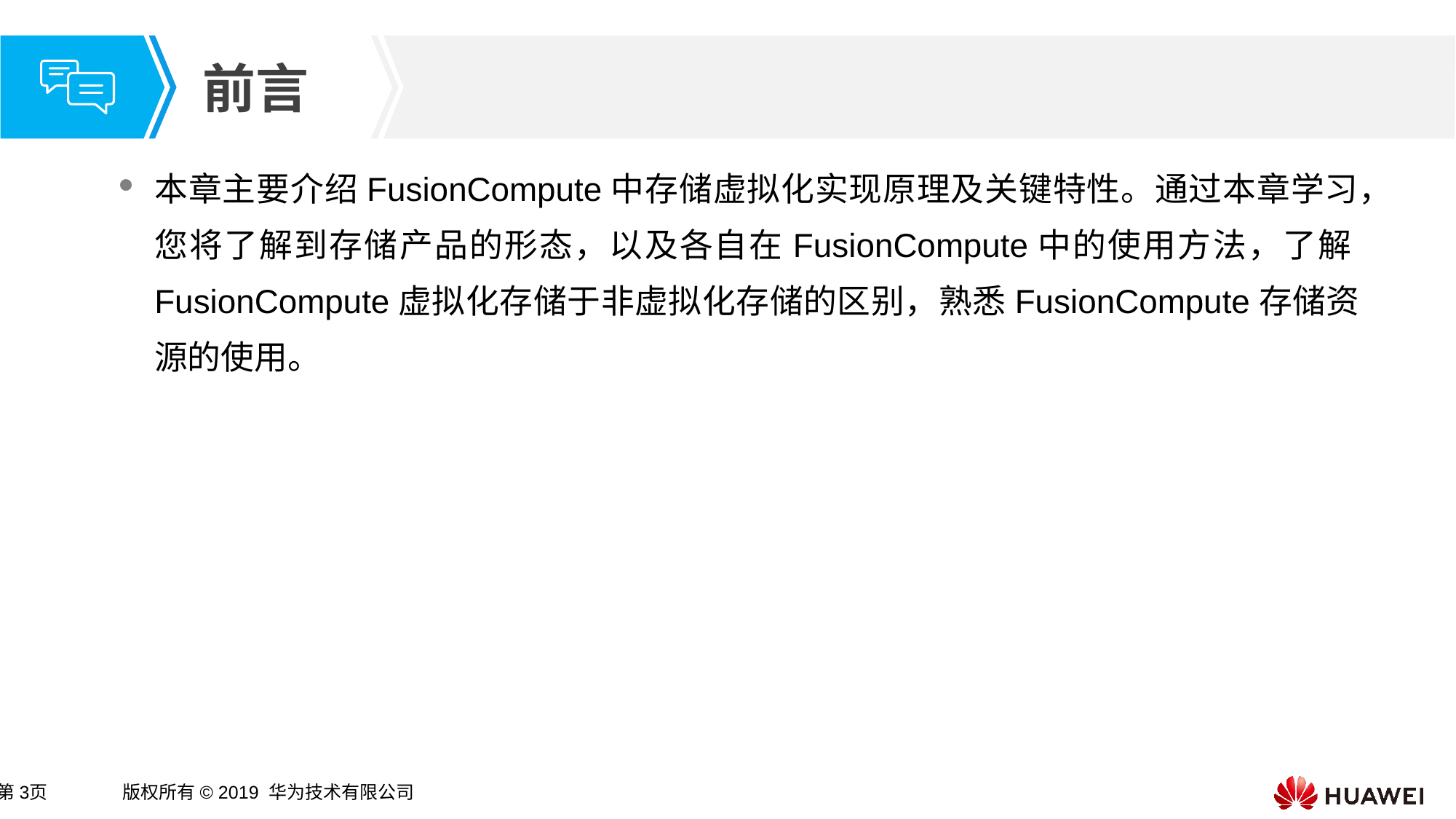

本章主要介绍FusionCompute中存储虚拟化实现原理及关键特性。通过本章学习，您将了解到存储产品的形态，以及各自在FusionCompute中的使用方法，了解FusionCompute虚拟化存储于非虚拟化存储的区别，熟悉FusionCompute存储资源的使用。